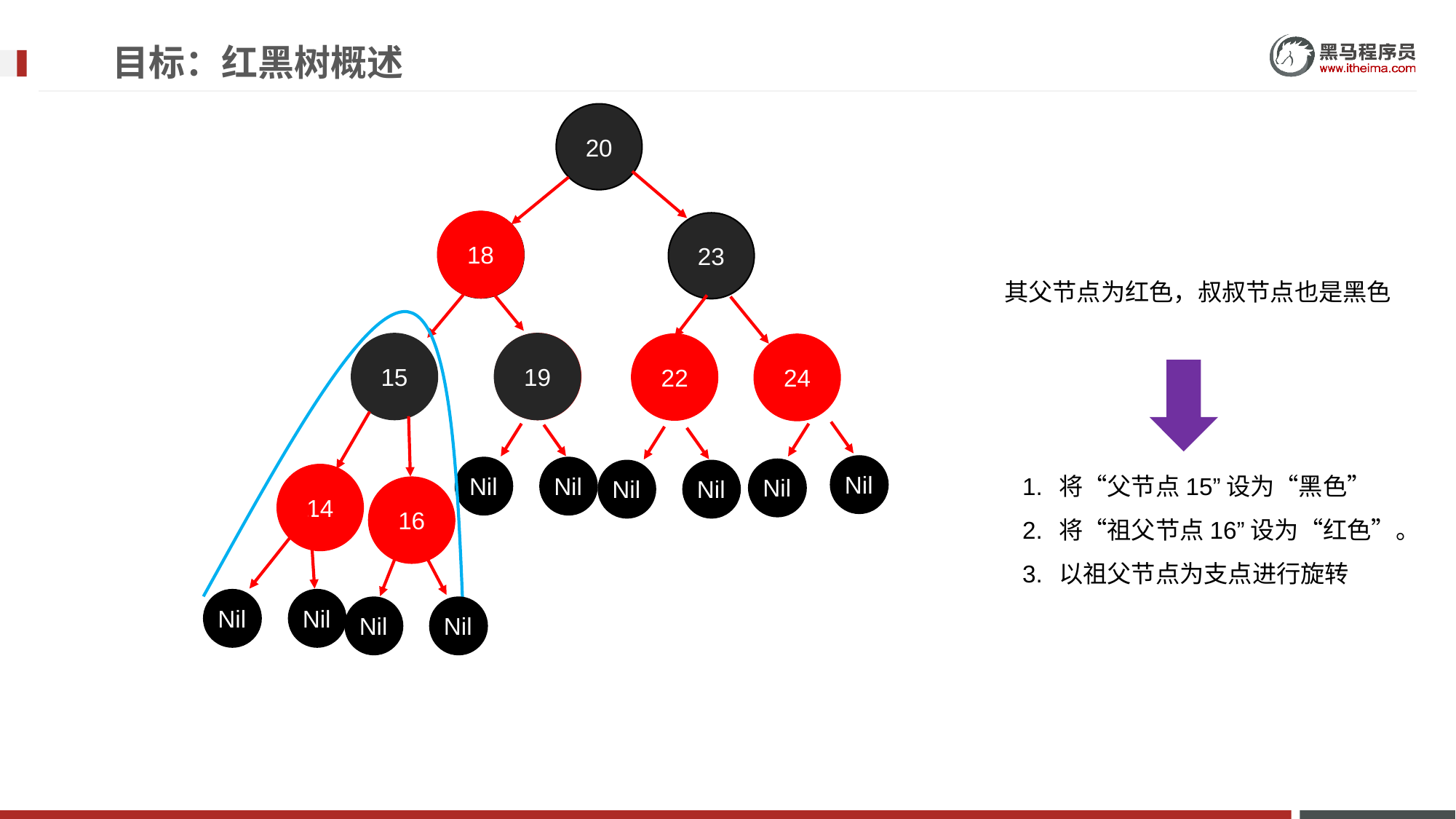

目标：红黑树概述
20
18
18
23
其父节点为红色，叔叔节点也是黑色

15
19
19
22
24

将“父节点15”设为“黑色”
将“祖父节点16”设为“红色”。
以祖父节点为支点进行旋转

Nil

Nil

Nil

Nil

Nil

Nil
14
16

Nil

Nil

Nil

Nil